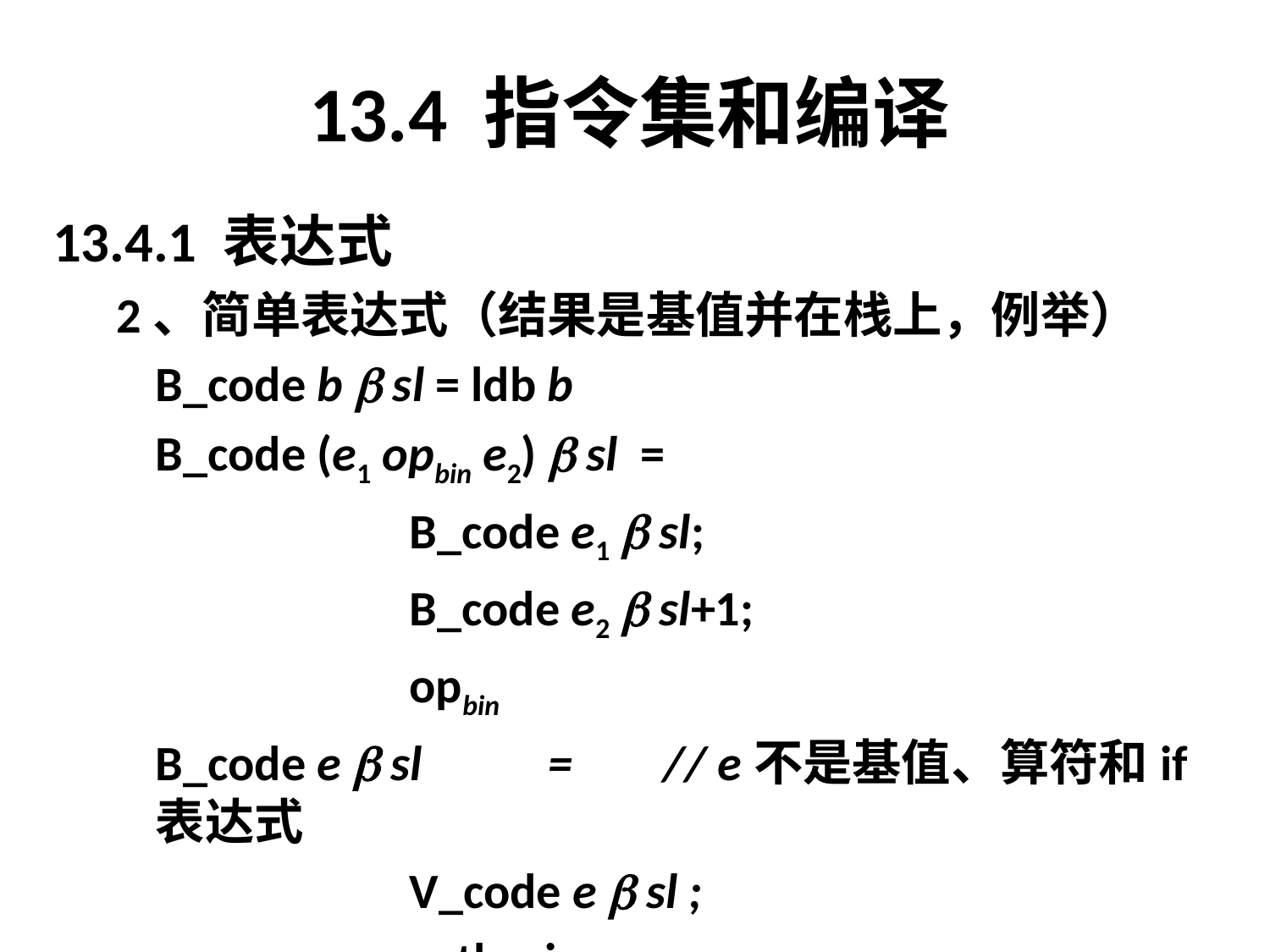

# 13.4 指令集和编译
13.4.1 表达式
2、简单表达式（结果是基值并在栈上，例举）
	B_code b β sl = ldb b
	B_code (e1 opbin e2) β sl  =
			B_code e1 β sl;
			B_code e2 β sl+1;
			opbin
	B_code e β sl	 =	// e不是基值、算符和if表达式
			V_code e β sl ;
			getbasic